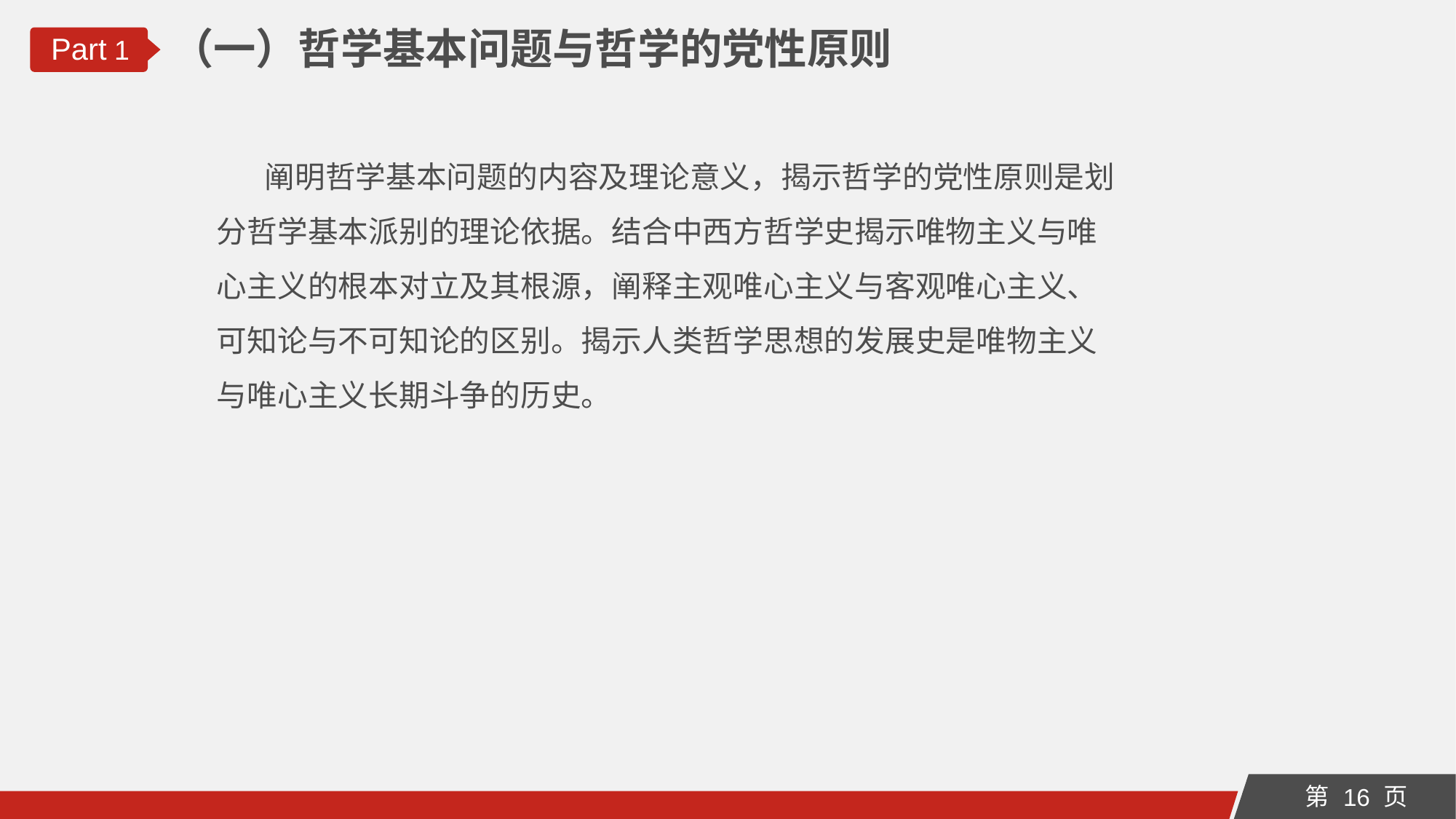

（一）哲学基本问题与哲学的党性原则
Part 1

      阐明哲学基本问题的内容及理论意义，揭示哲学的党性原则是划分哲学基本派别的理论依据。结合中西方哲学史揭示唯物主义与唯心主义的根本对立及其根源，阐释主观唯心主义与客观唯心主义、可知论与不可知论的区别。揭示人类哲学思想的发展史是唯物主义与唯心主义长期斗争的历史。